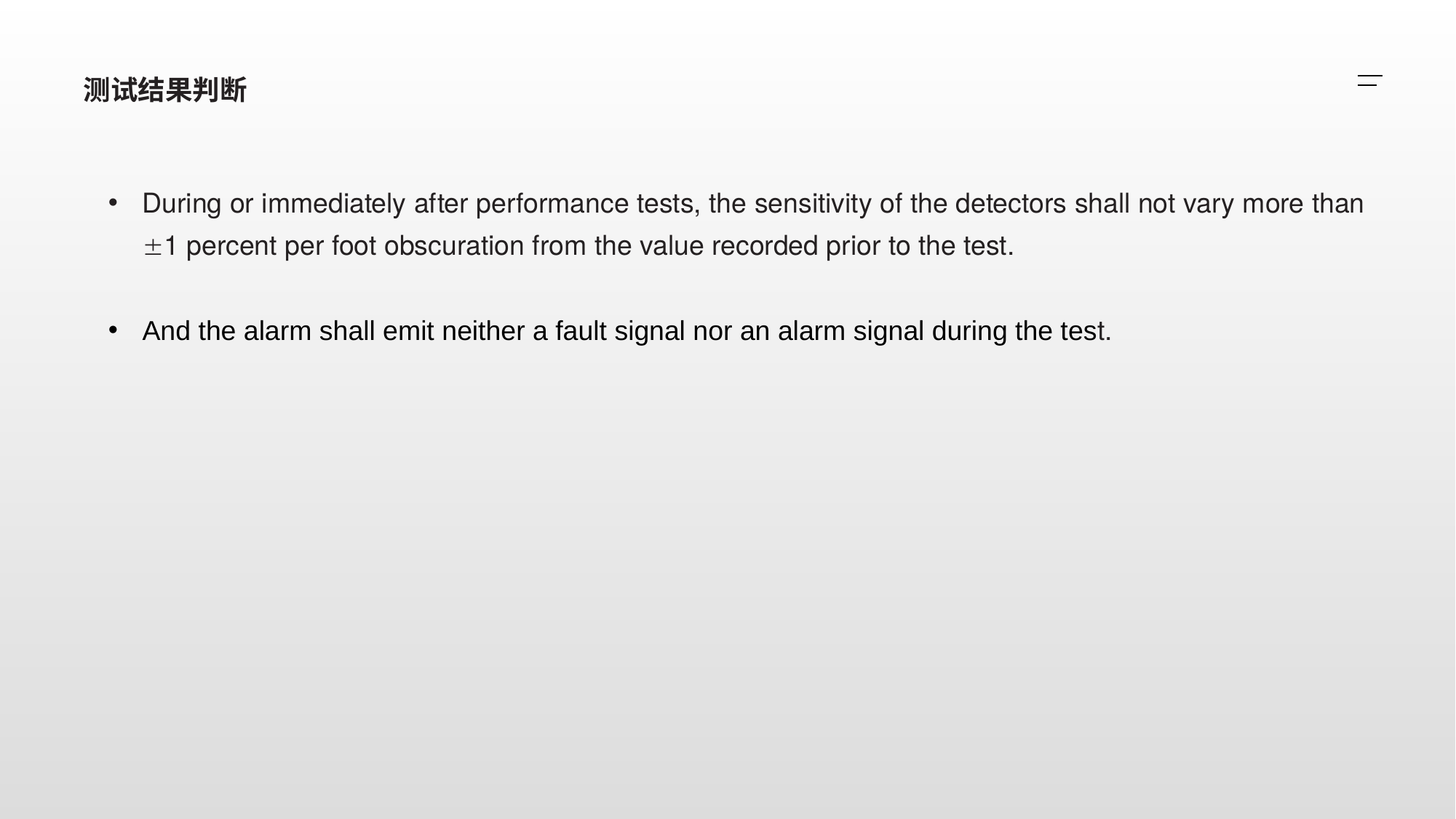

测试结果判断

During or immediately after performance tests, the sensitivity of the detectors shall not vary more than ±1 percent per foot obscuration from the value recorded prior to the test.

And the alarm shall emit neither a fault signal nor an alarm signal during the test.